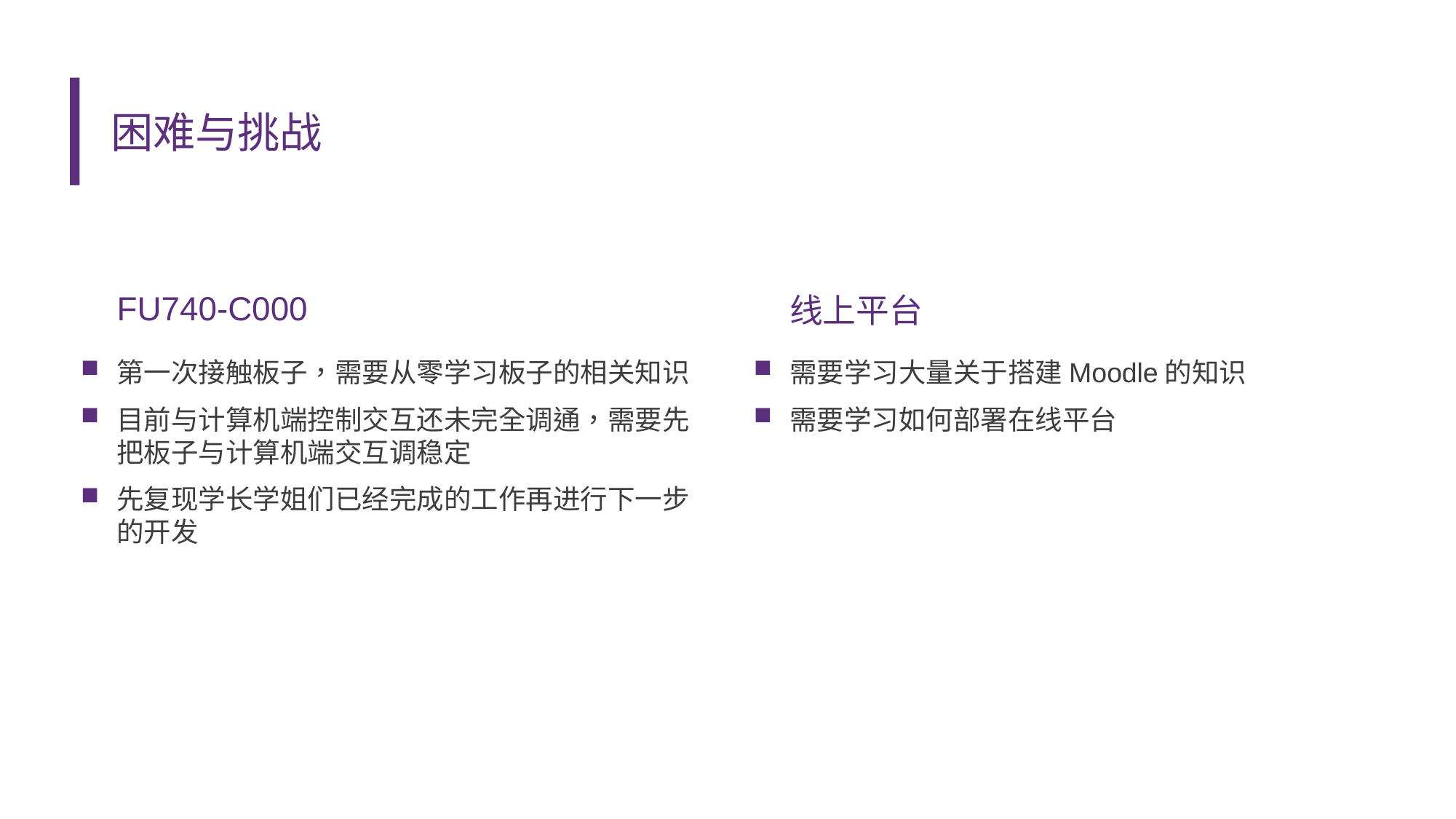

# 困难与挑战
FU740-C000
线上平台
第一次接触板子，需要从零学习板子的相关知识
目前与计算机端控制交互还未完全调通，需要先把板子与计算机端交互调稳定
先复现学长学姐们已经完成的工作再进行下一步的开发
需要学习大量关于搭建Moodle的知识
需要学习如何部署在线平台